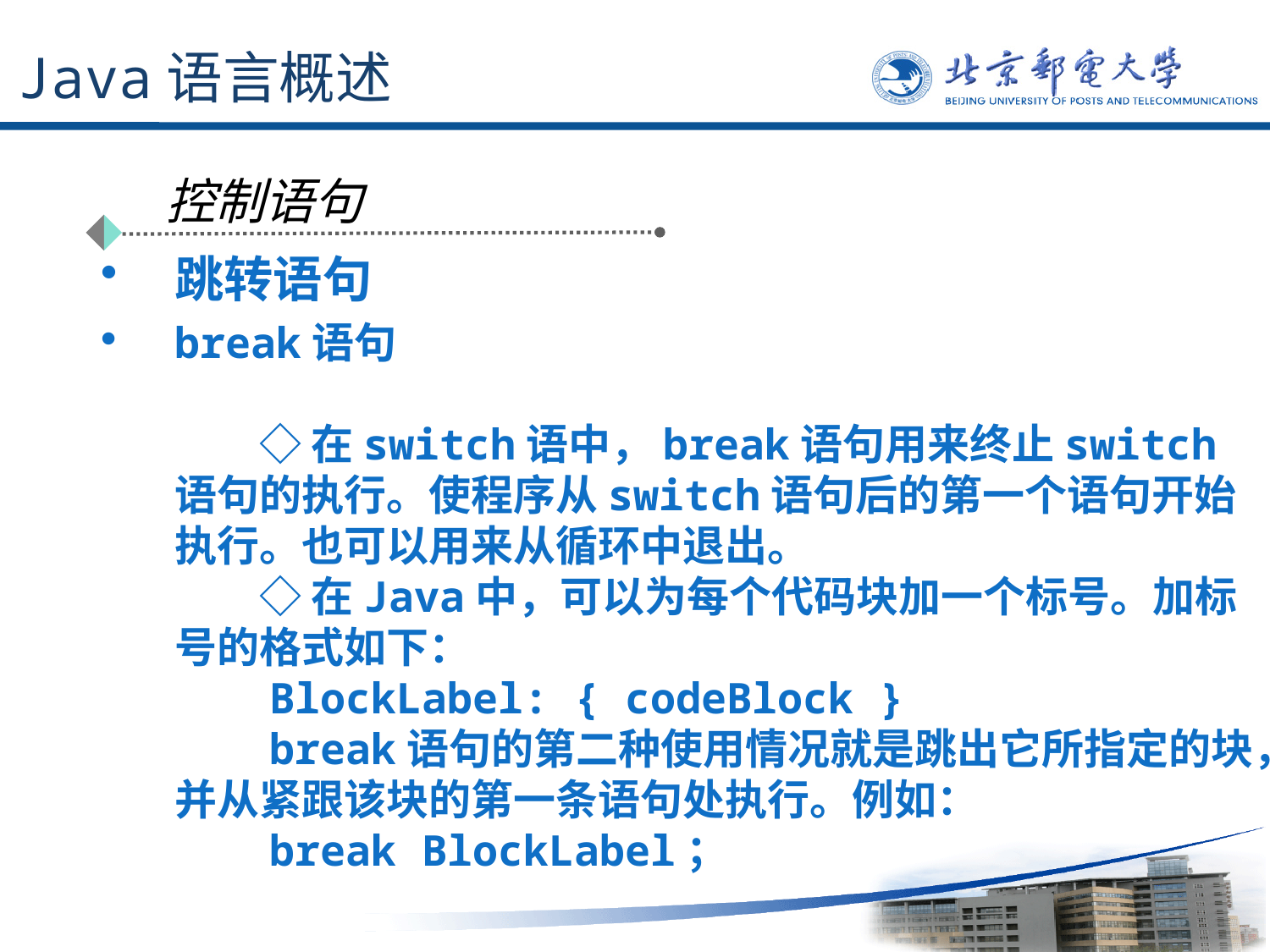

# Java语言概述

控制语句

跳转语句
break语句
　　◇ 在switch语中，break语句用来终止switch语句的执行。使程序从switch语句后的第一个语句开始执行。也可以用来从循环中退出。
　　◇ 在Java中，可以为每个代码块加一个标号。加标号的格式如下：
　　BlockLabel: { codeBlock }
　　break语句的第二种使用情况就是跳出它所指定的块，并从紧跟该块的第一条语句处执行。例如：
　　break BlockLabel；